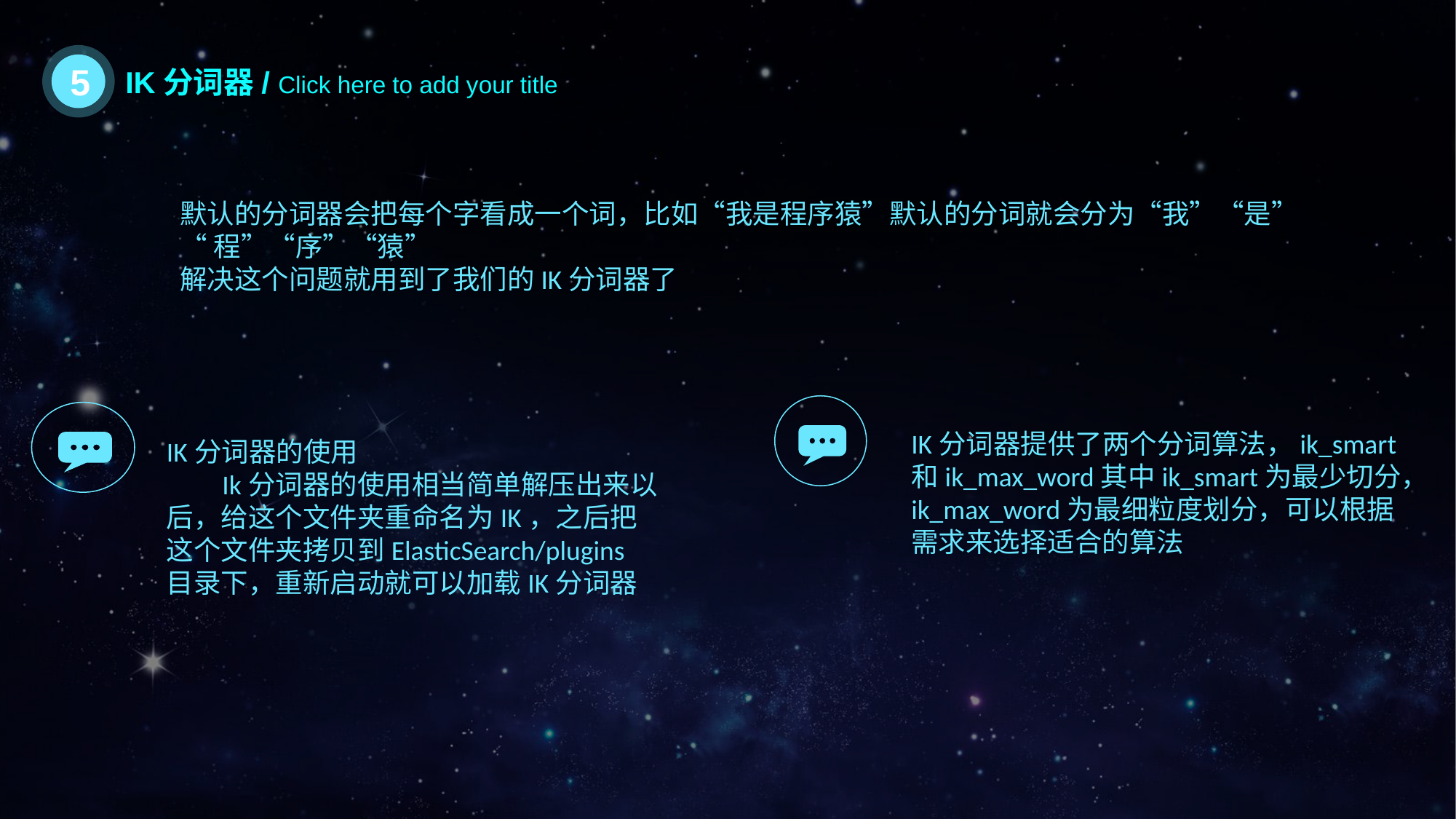

5
IK分词器/ Click here to add your title
默认的分词器会把每个字看成一个词，比如“我是程序猿”默认的分词就会分为“我”“是”
“程”“序”“猿”
解决这个问题就用到了我们的IK分词器了

IK分词器提供了两个分词算法，ik_smart和ik_max_word其中ik_smart为最少切分，ik_max_word为最细粒度划分，可以根据需求来选择适合的算法
IK分词器的使用
         Ik分词器的使用相当简单解压出来以后，给这个文件夹重命名为IK，之后把这个文件夹拷贝到ElasticSearch/plugins目录下，重新启动就可以加载IK分词器